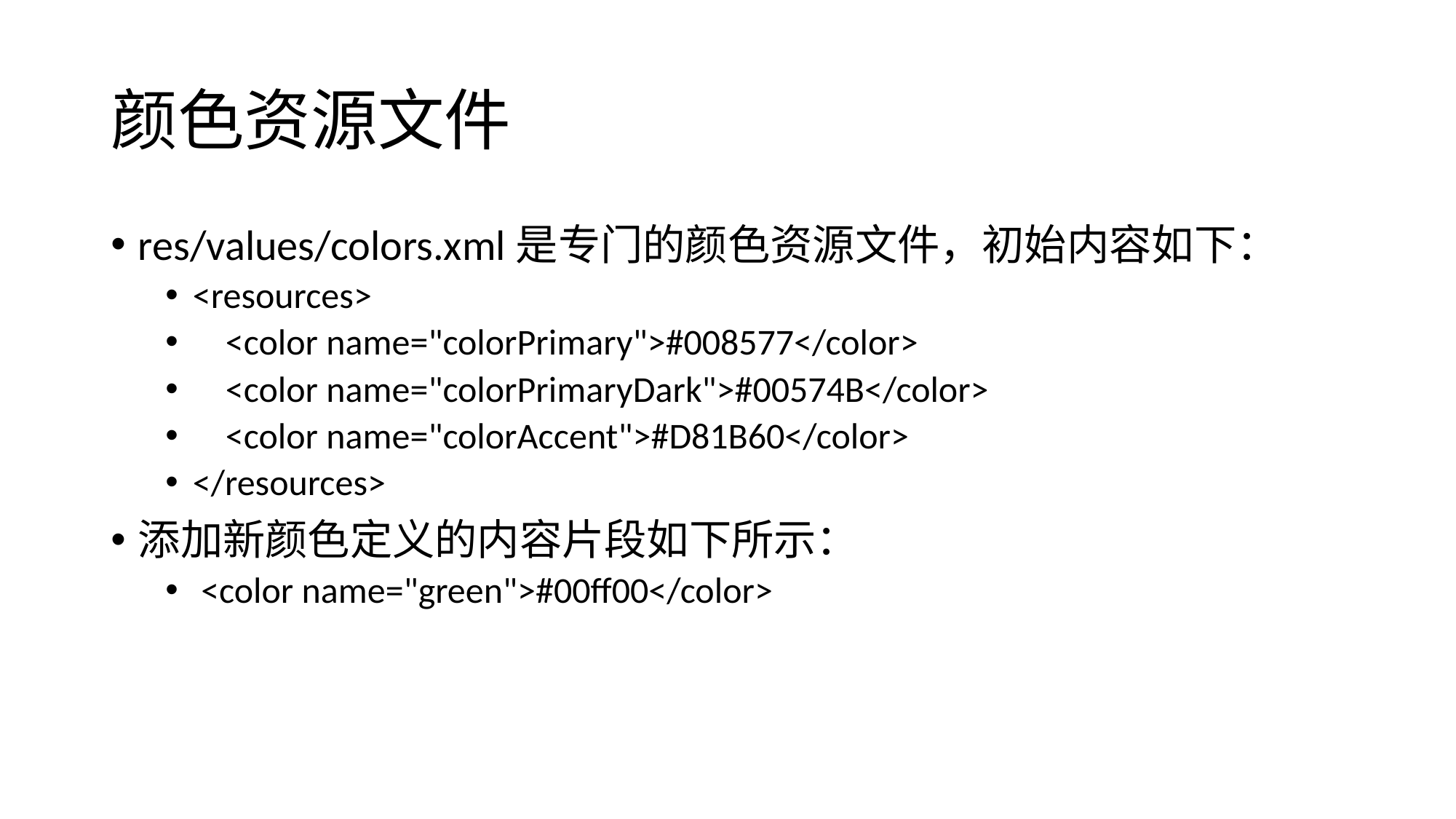

# 颜色资源文件
res/values/colors.xml是专门的颜色资源文件，初始内容如下：
<resources>
    <color name="colorPrimary">#008577</color>
    <color name="colorPrimaryDark">#00574B</color>
    <color name="colorAccent">#D81B60</color>
</resources>
添加新颜色定义的内容片段如下所示：
 <color name="green">#00ff00</color>